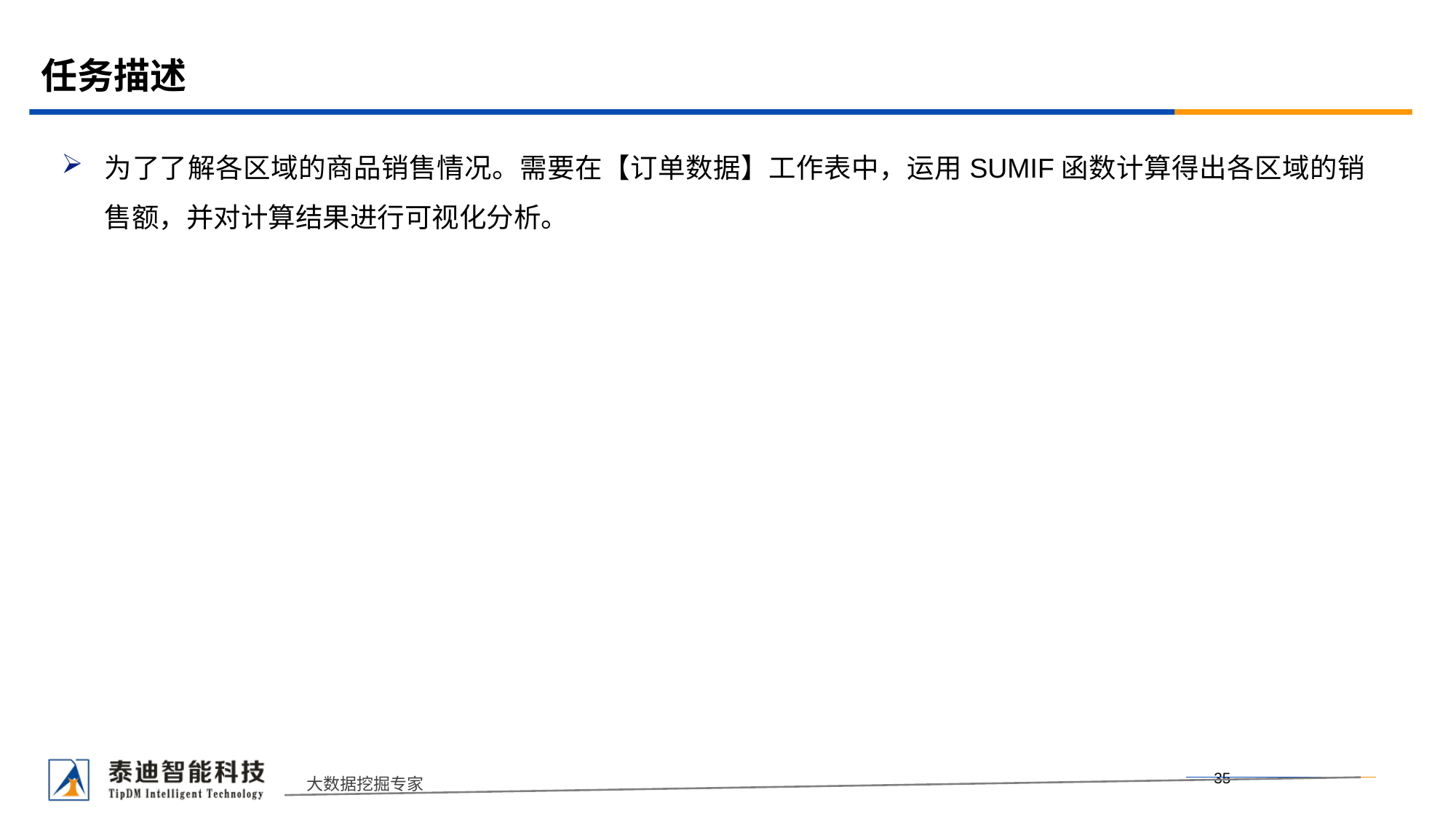

# 任务描述
为了了解各区域的商品销售情况。需要在【订单数据】工作表中，运用SUMIF函数计算得出各区域的销售额，并对计算结果进行可视化分析。